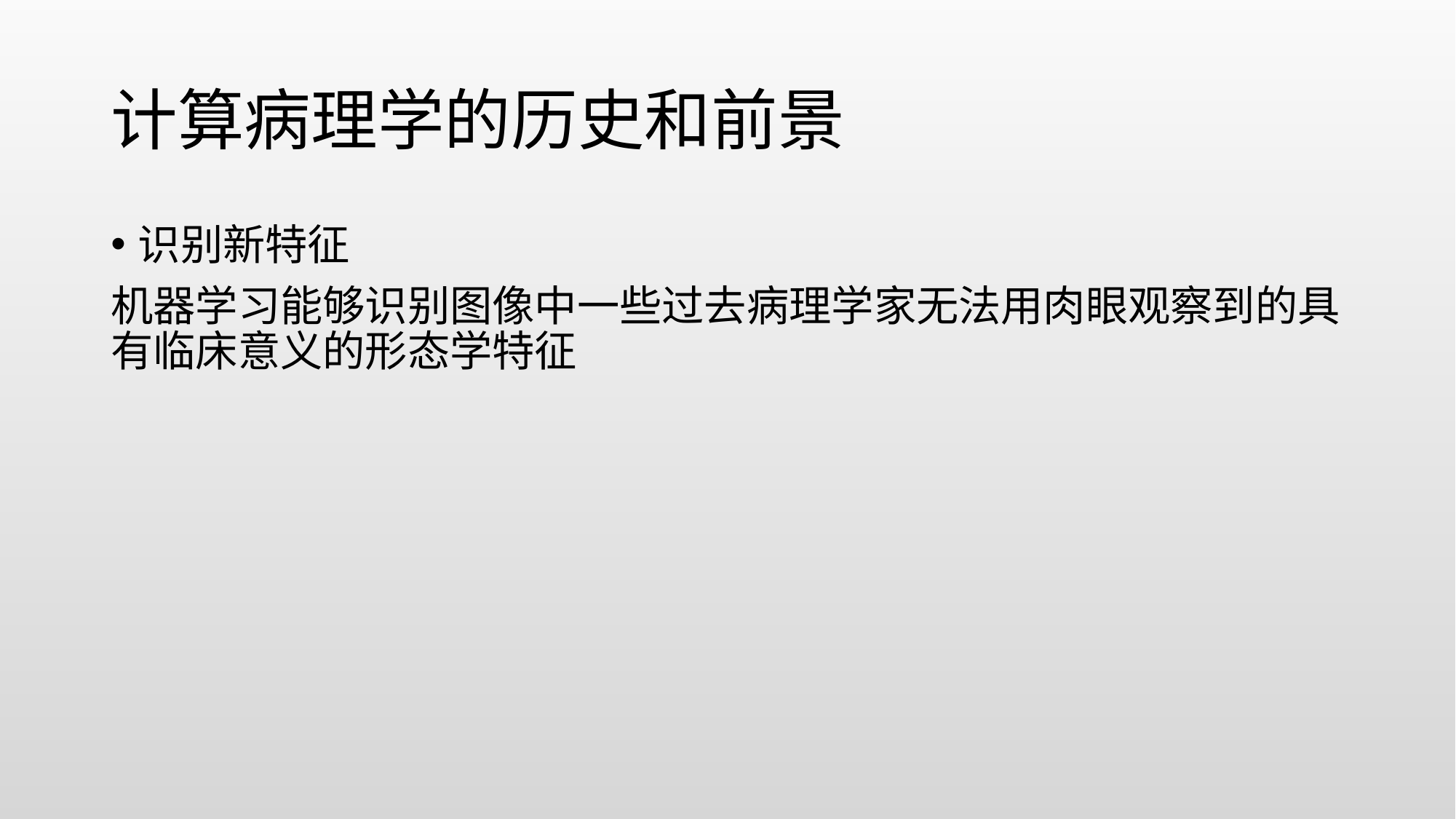

# 计算病理学的历史和前景
识别新特征
机器学习能够识别图像中一些过去病理学家无法用肉眼观察到的具有临床意义的形态学特征